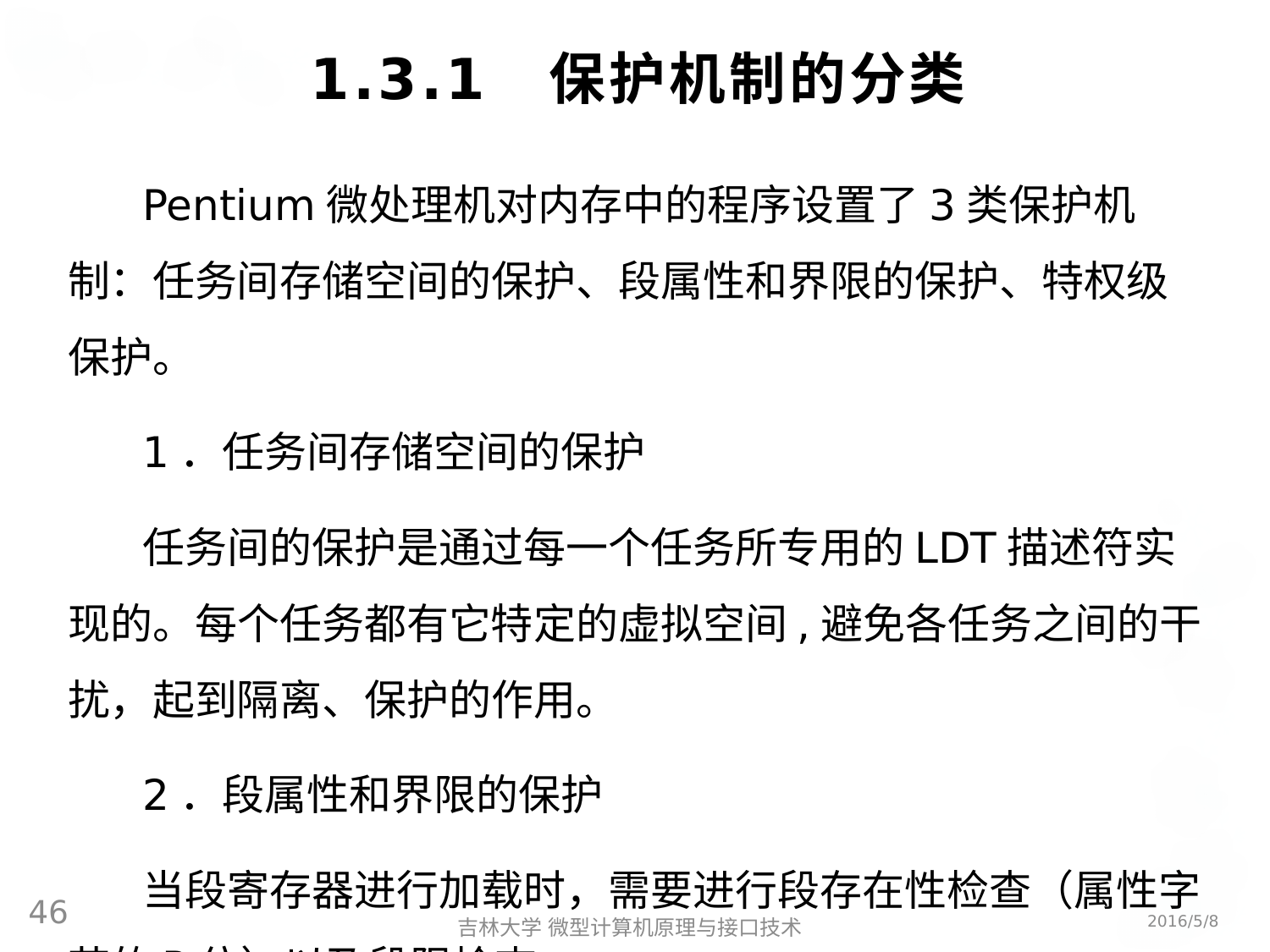

# 1.3.1  保护机制的分类
Pentium微处理机对内存中的程序设置了3类保护机制：任务间存储空间的保护、段属性和界限的保护、特权级保护。
1．任务间存储空间的保护
任务间的保护是通过每一个任务所专用的LDT描述符实现的。每个任务都有它特定的虚拟空间,避免各任务之间的干扰，起到隔离、保护的作用。
2．段属性和界限的保护
当段寄存器进行加载时，需要进行段存在性检查（属性字节的P位）以及段限检查。
46
2016/5/8
吉林大学 微型计算机原理与接口技术